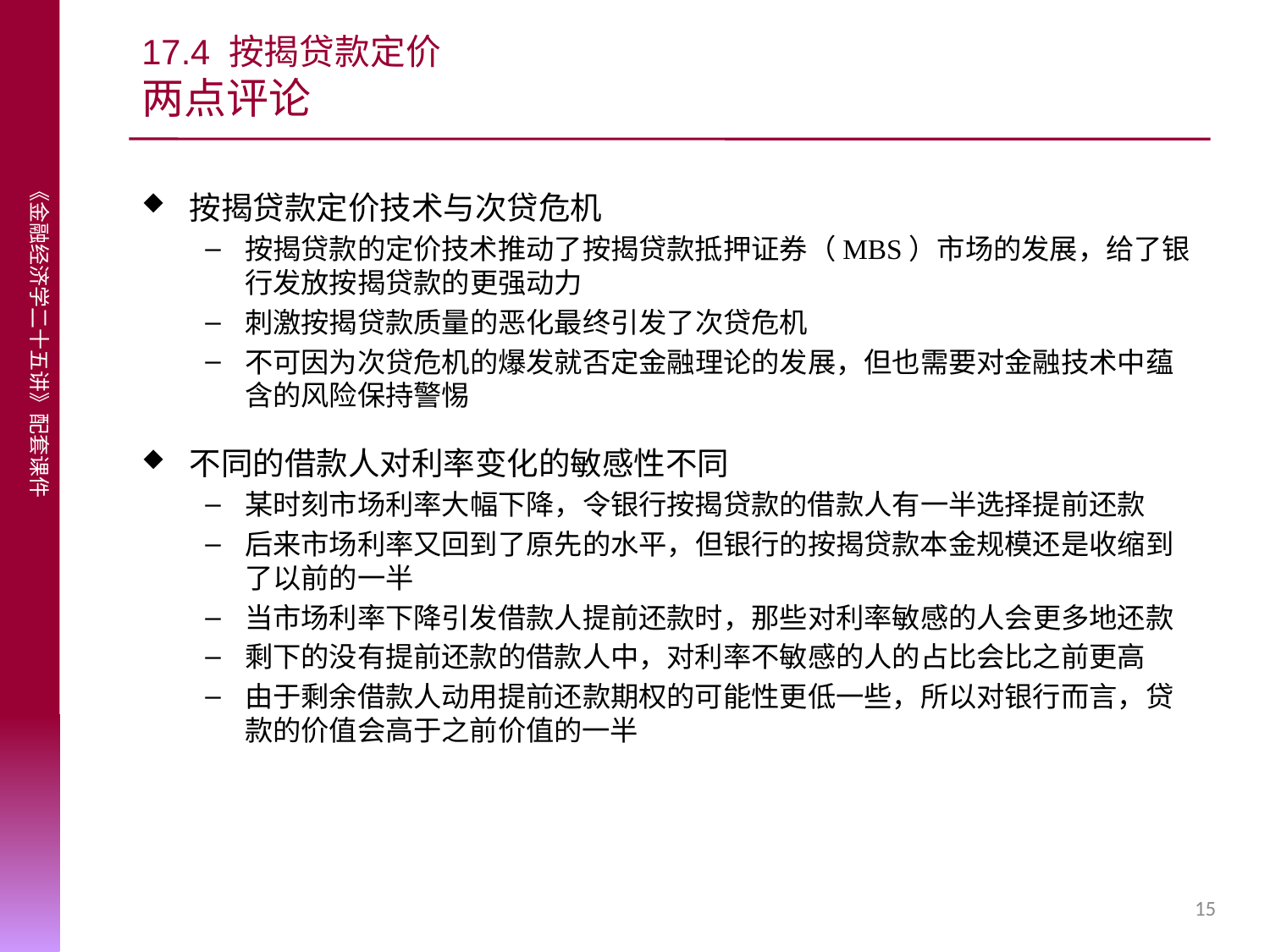

# 17.4 按揭贷款定价 两点评论
按揭贷款定价技术与次贷危机
按揭贷款的定价技术推动了按揭贷款抵押证券（MBS）市场的发展，给了银行发放按揭贷款的更强动力
刺激按揭贷款质量的恶化最终引发了次贷危机
不可因为次贷危机的爆发就否定金融理论的发展，但也需要对金融技术中蕴含的风险保持警惕
不同的借款人对利率变化的敏感性不同
某时刻市场利率大幅下降，令银行按揭贷款的借款人有一半选择提前还款
后来市场利率又回到了原先的水平，但银行的按揭贷款本金规模还是收缩到了以前的一半
当市场利率下降引发借款人提前还款时，那些对利率敏感的人会更多地还款
剩下的没有提前还款的借款人中，对利率不敏感的人的占比会比之前更高
由于剩余借款人动用提前还款期权的可能性更低一些，所以对银行而言，贷款的价值会高于之前价值的一半

15